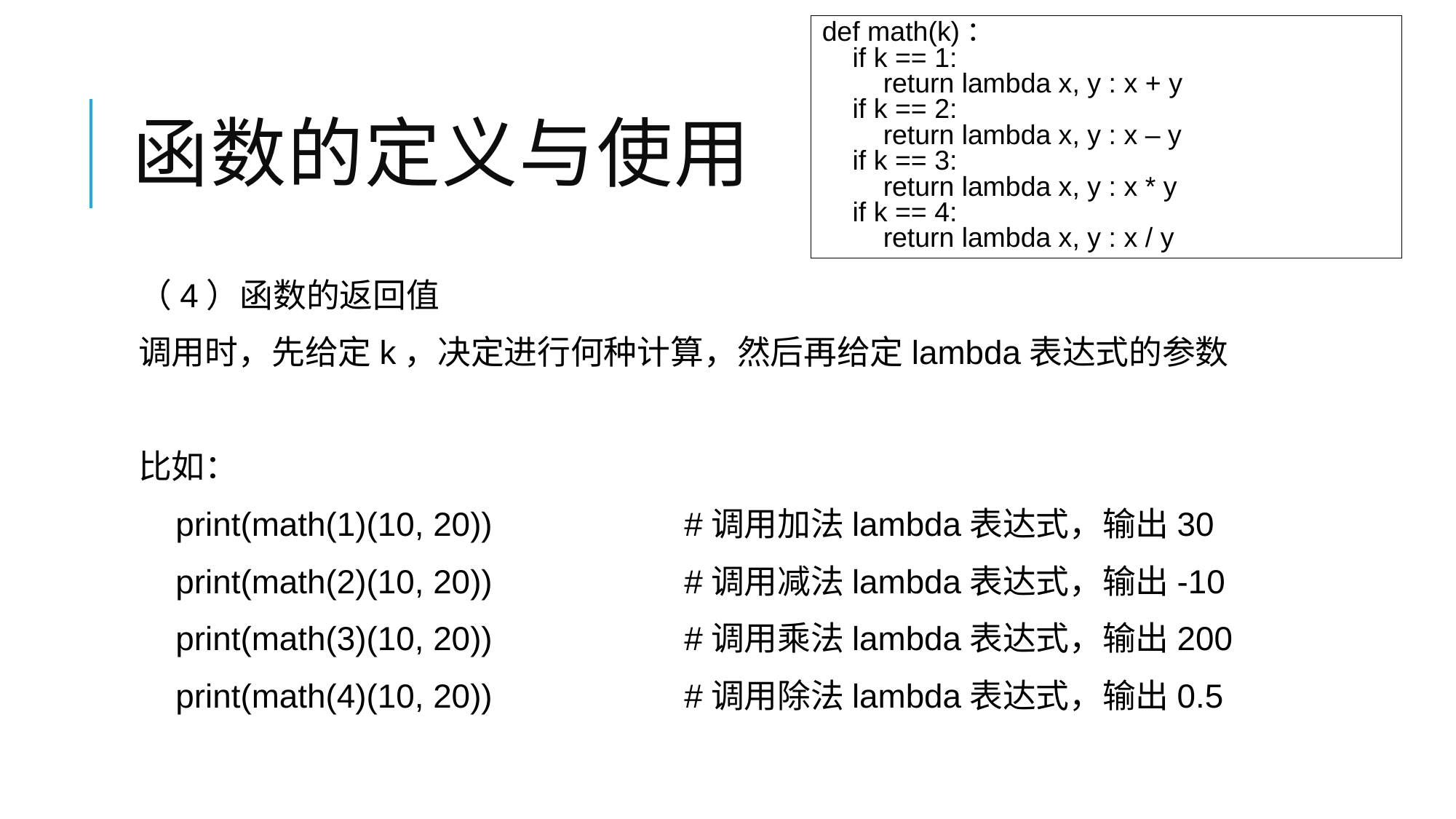

def math(k)：
    if k == 1:
        return lambda x, y : x + y
    if k == 2:
        return lambda x, y : x – y
    if k == 3:
        return lambda x, y : x * y
    if k == 4:
        return lambda x, y : x / y
# 函数的定义与使用
（4）函数的返回值
调用时，先给定k，决定进行何种计算，然后再给定lambda表达式的参数

比如：
    print(math(1)(10, 20))		#调用加法lambda表达式，输出30
    print(math(2)(10, 20))		#调用减法lambda表达式，输出-10
    print(math(3)(10, 20))		#调用乘法lambda表达式，输出200
    print(math(4)(10, 20))		#调用除法lambda表达式，输出0.5